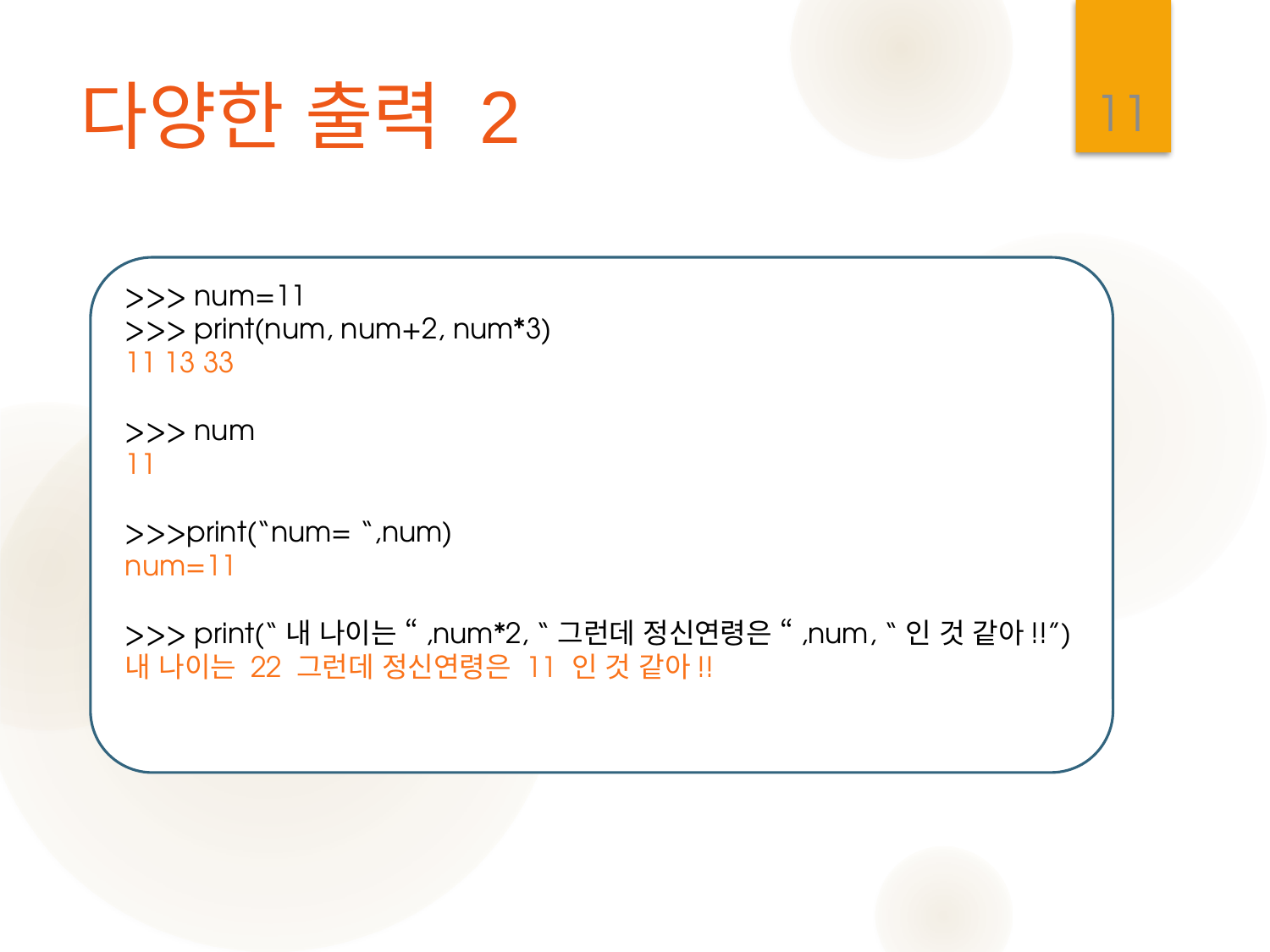

11
# 다양한 출력 2

>>> num=11
>>> print(num, num+2, num*3)
11 13 33

>>> num
11

>>>print(“num= “,num)
num=11

>>> print(“내 나이는 “,num*2, “그런데 정신연령은 “,num, “인 것 같아!!”)
내 나이는 22 그런데 정신연령은 11 인 것 같아!!